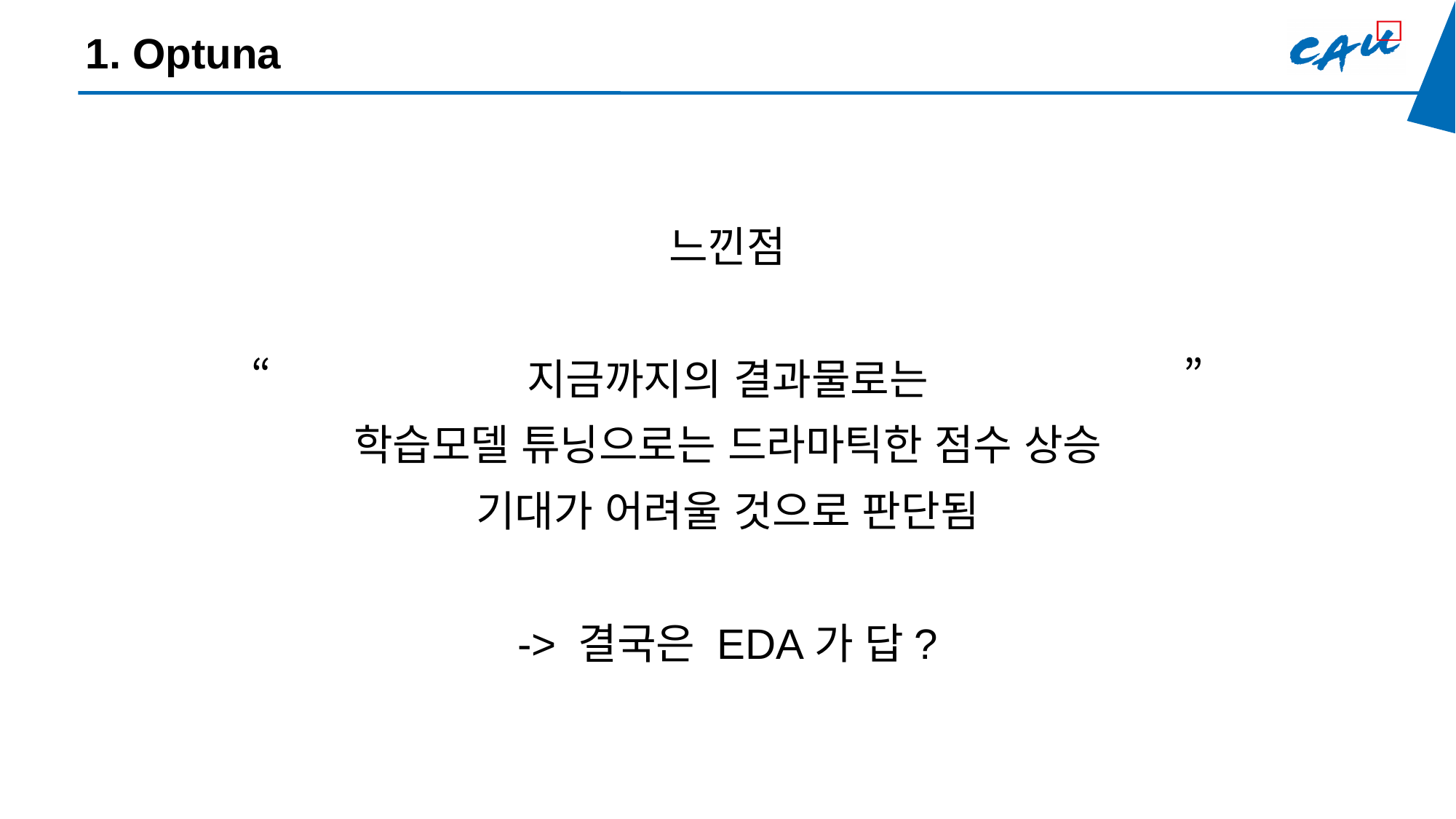

1. Optuna
느낀점

“   		    지금까지의 결과물로는		     ”
학습모델 튜닝으로는 드라마틱한 점수 상승
기대가 어려울 것으로 판단됨

-> 결국은 EDA가 답?